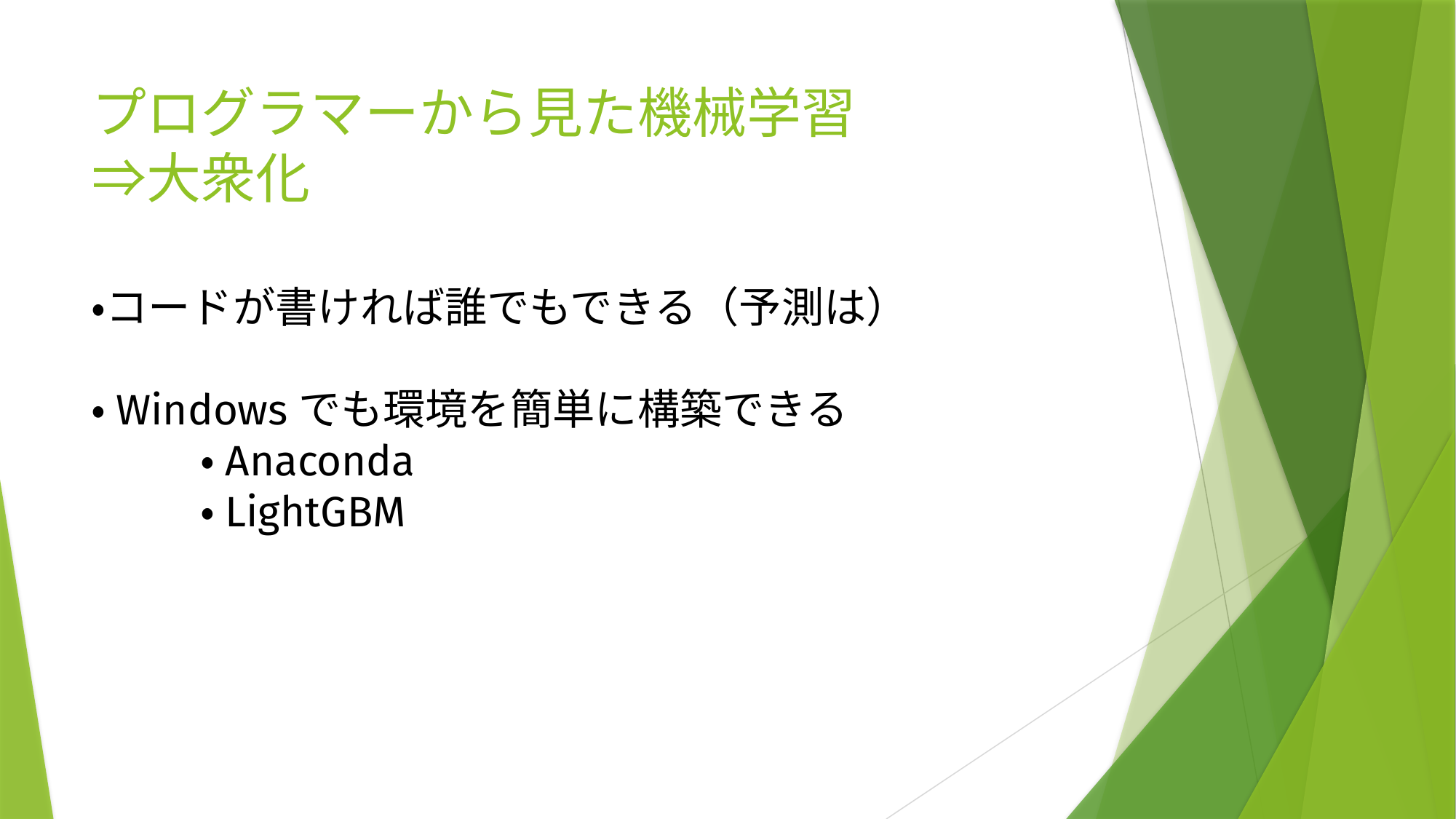

# プログラマーから見た機械学習 ⇒大衆化
・コードが書ければ誰でもできる（予測は）

・Windowsでも環境を簡単に構築できる
	・Anaconda
	・LightGBM